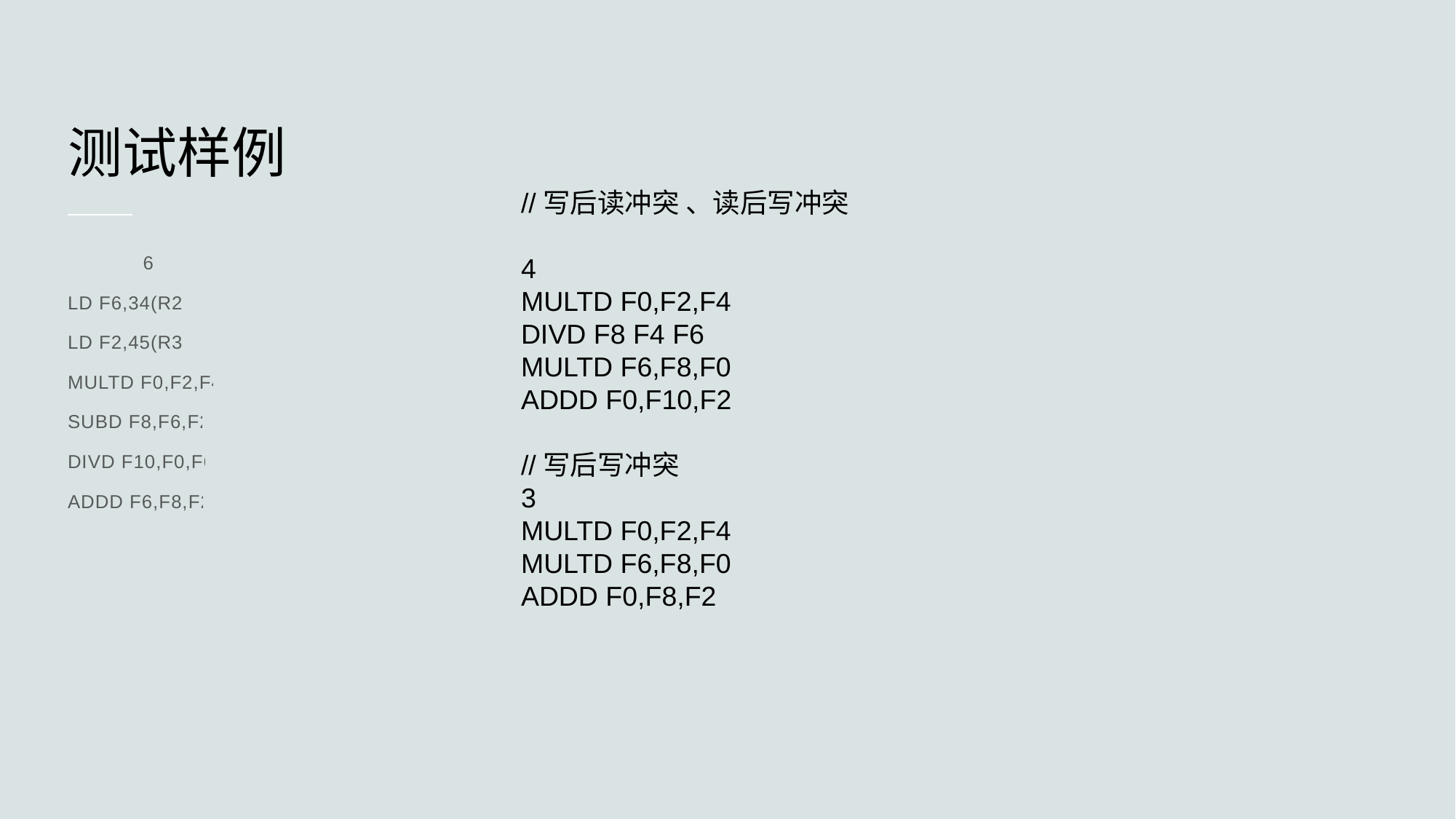

# 测试样例
//写后读冲突 、读后写冲突

4
MULTD F0,F2,F4
DIVD F8 F4 F6
MULTD F6,F8,F0
ADDD F0,F10,F2

//写后写冲突
3
MULTD F0,F2,F4
MULTD F6,F8,F0
ADDD F0,F8,F2
	6
LD F6,34(R2)
LD F2,45(R3)
MULTD F0,F2,F4
SUBD F8,F6,F2
DIVD F10,F0,F6
ADDD F6,F8,F2